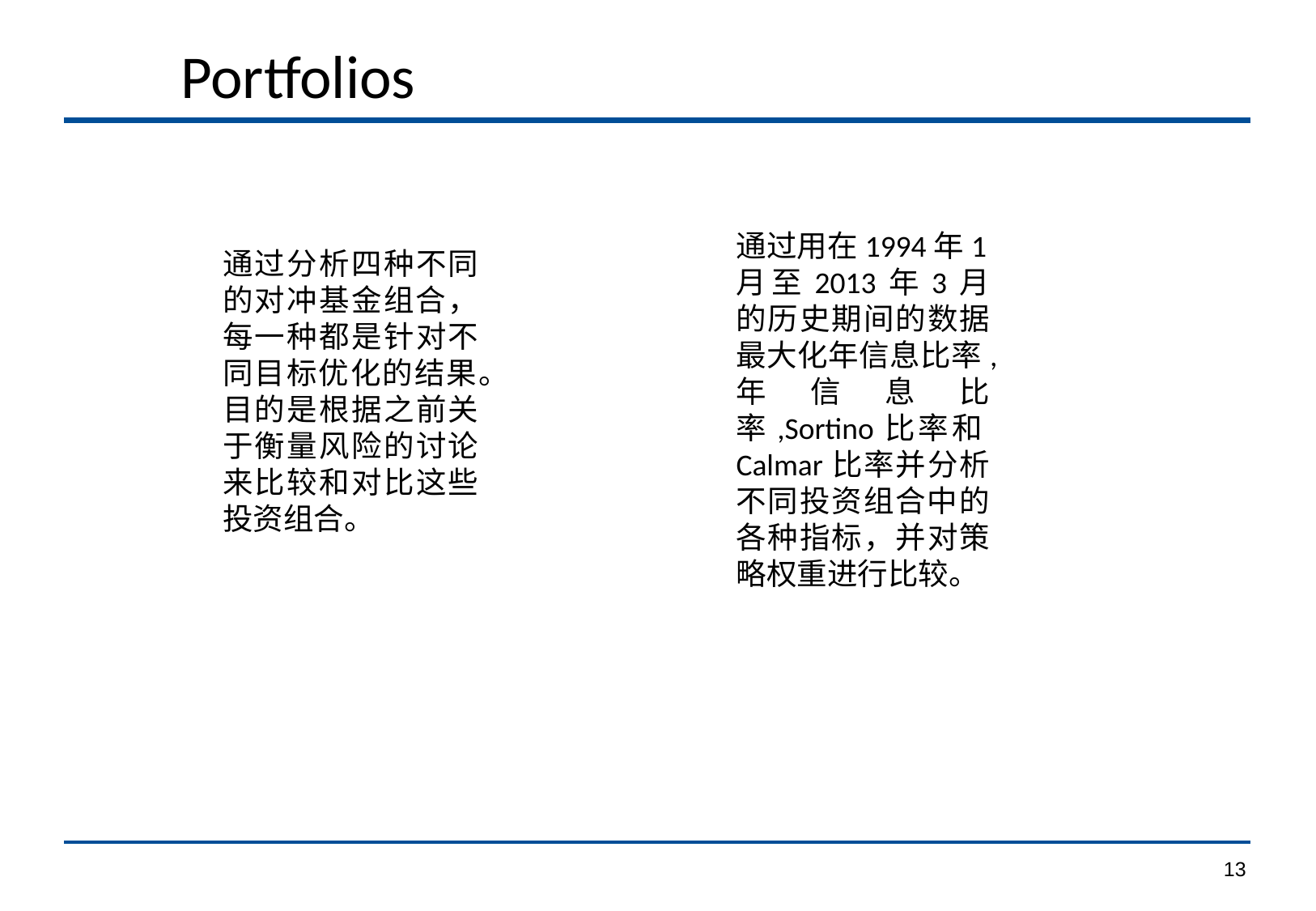

Portfolios
通过分析四种不同的对冲基金组合，每一种都是针对不同目标优化的结果。目的是根据之前关于衡量风险的讨论来比较和对比这些投资组合。
通过用在1994年1月至2013年3月的历史期间的数据最大化年信息比率,年信息比率,Sortino比率和Calmar比率并分析不同投资组合中的各种指标，并对策略权重进行比较。
13